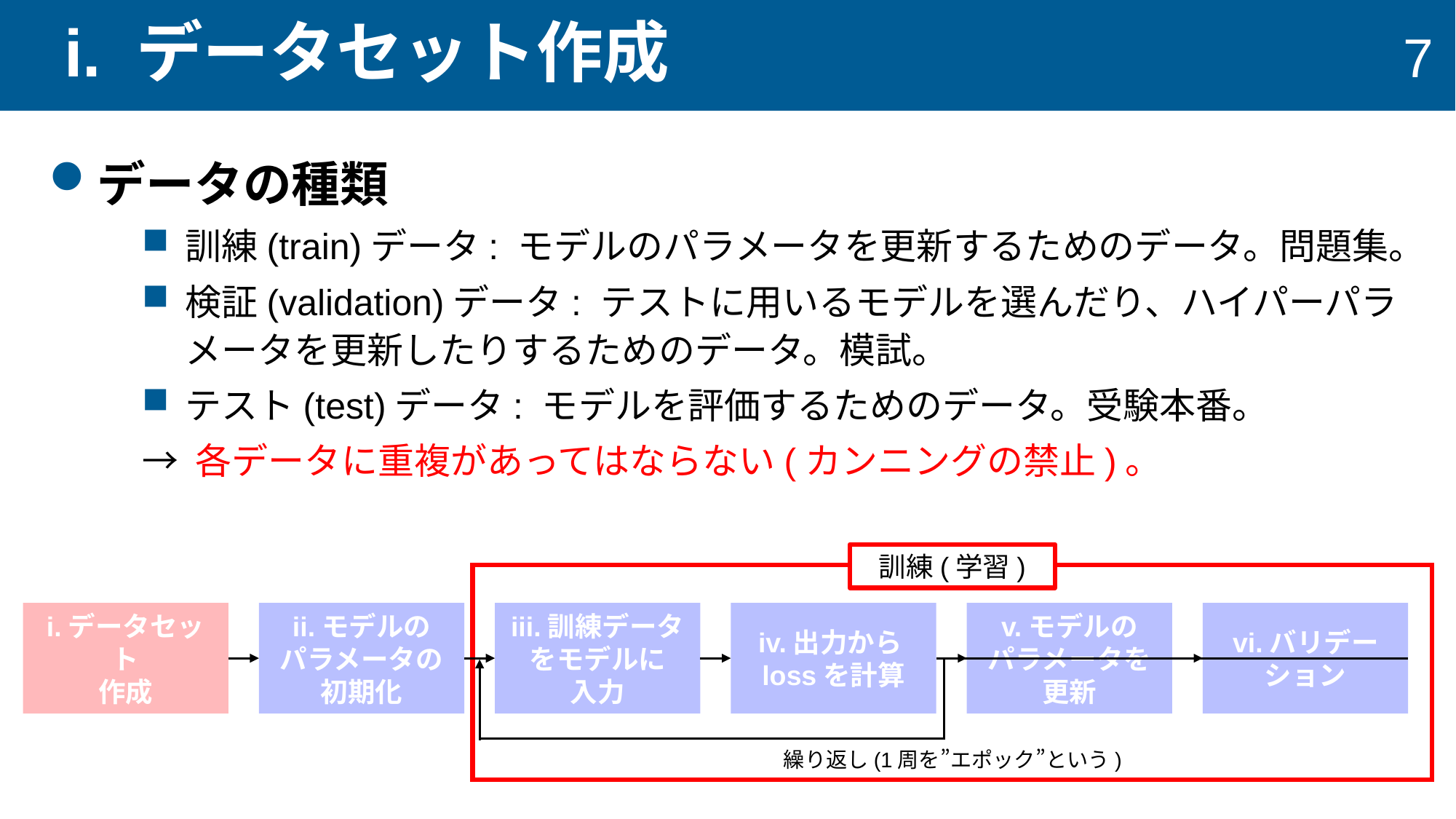

# i. データセット作成
7
データの種類
訓練(train)データ: モデルのパラメータを更新するためのデータ。問題集。
検証(validation)データ: テストに用いるモデルを選んだり、ハイパーパラメータを更新したりするためのデータ。模試。
テスト(test)データ: モデルを評価するためのデータ。受験本番。
→ 各データに重複があってはならない(カンニングの禁止)。
訓練(学習)

vi.バリデーション
iv.出力からlossを計算
v.モデルの
パラメータを更新
i.データセット
作成
ii.モデルの
パラメータの
初期化
iii.訓練データ
をモデルに
入力
繰り返し(1周を”エポック”という)